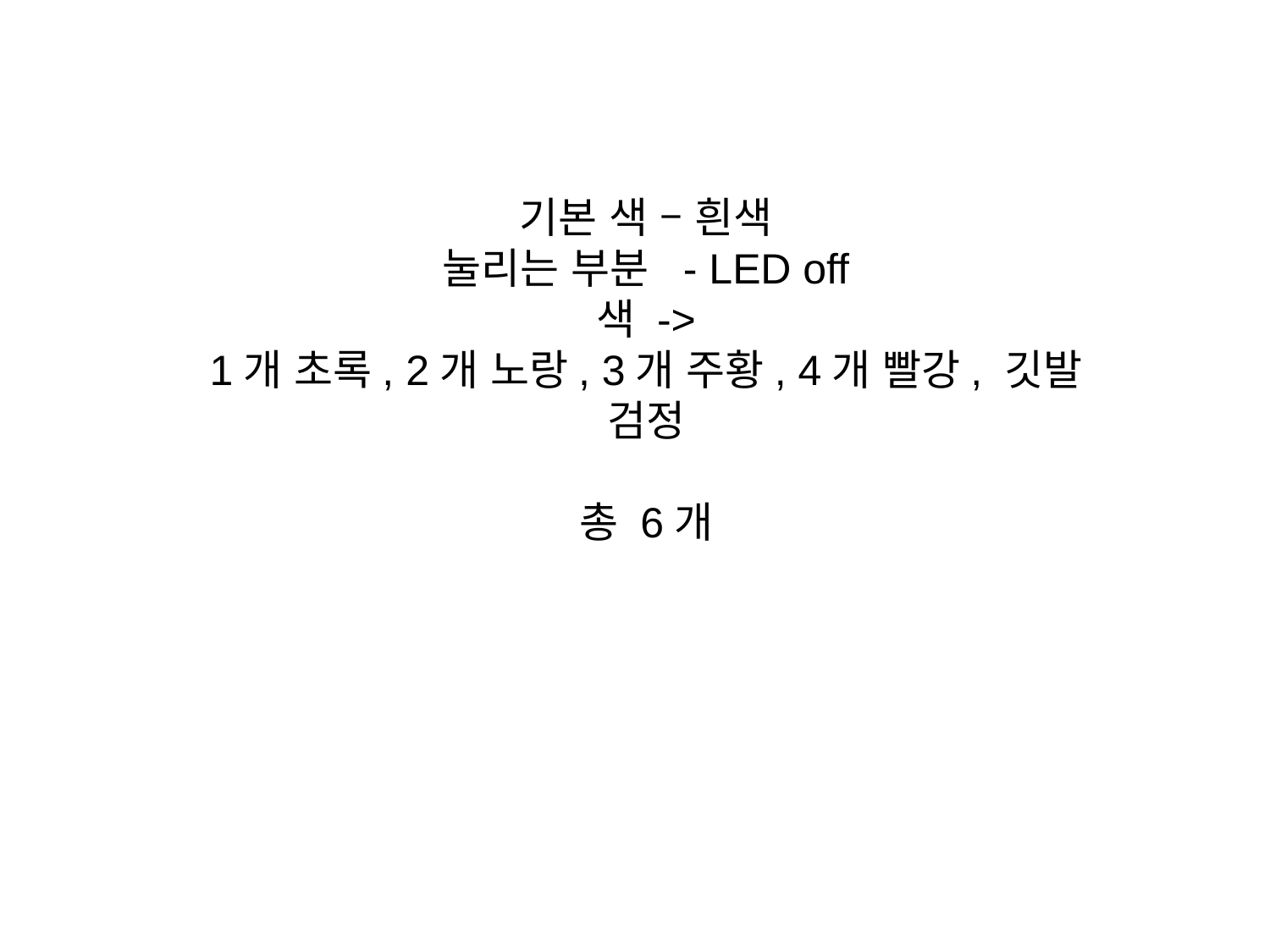

기본 색 – 흰색
눌리는 부분  - LED off
색 ->
1개 초록, 2개 노랑, 3개 주황, 4개 빨강, 깃발 검정

총 6개